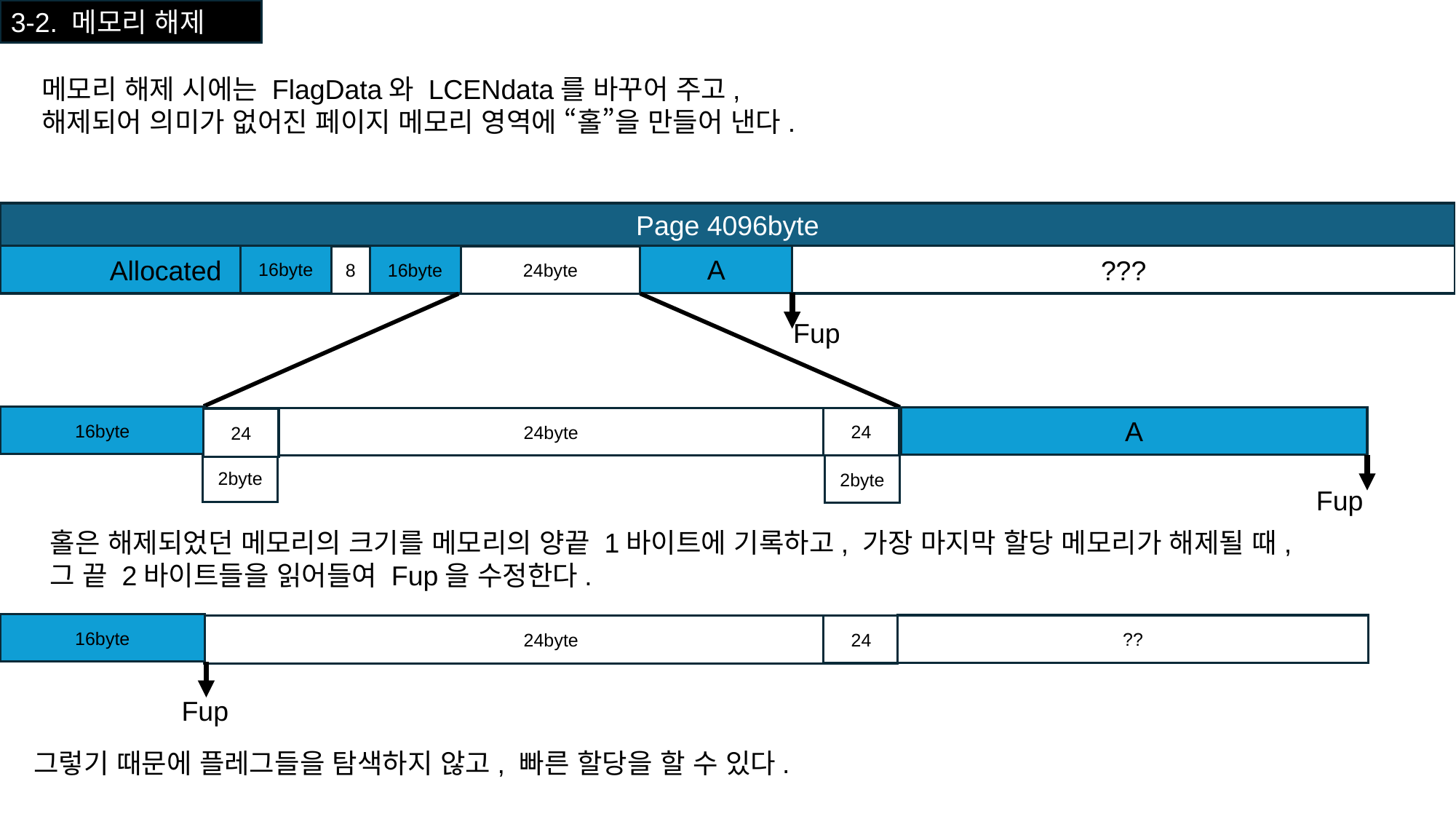

3-2. 메모리 해제
메모리 해제 시에는 FlagData와 LCENdata를 바꾸어 주고,
해제되어 의미가 없어진 페이지 메모리 영역에 “홀”을 만들어 낸다.
Page 4096byte
A
16byte
16byte
Allocated
???
8
24byte
Fup
16byte
A
24
24byte
24
2byte
2byte
Fup
홀은 해제되었던 메모리의 크기를 메모리의 양끝 1바이트에 기록하고, 가장 마지막 할당 메모리가 해제될 때, 그 끝 2바이트들을 읽어들여 Fup을 수정한다.
16byte
??
24
24byte
Fup
그렇기 때문에 플레그들을 탐색하지 않고, 빠른 할당을 할 수 있다.